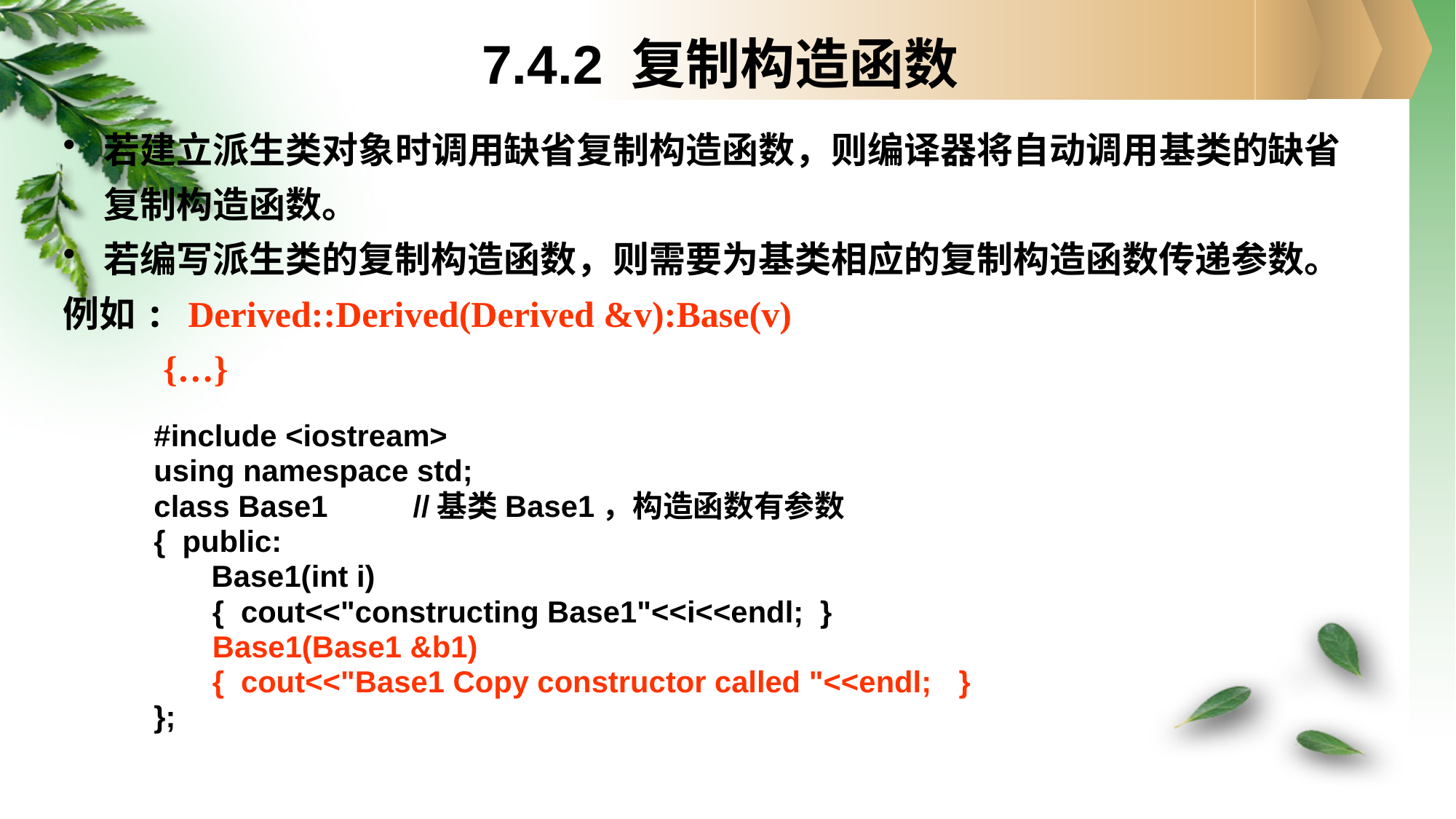

7.4.2 复制构造函数
若建立派生类对象时调用缺省复制构造函数，则编译器将自动调用基类的缺省复制构造函数。
若编写派生类的复制构造函数，则需要为基类相应的复制构造函数传递参数。
例如: Derived::Derived(Derived &v):Base(v)
     {…}
#include <iostream>
using namespace std;
class Base1	//基类Base1，构造函数有参数
{  public:
	  Base1(int i)
       {  cout<<"constructing Base1"<<i<<endl;  }
       Base1(Base1 &b1)
       {  cout<<"Base1 Copy constructor called "<<endl;	}
};